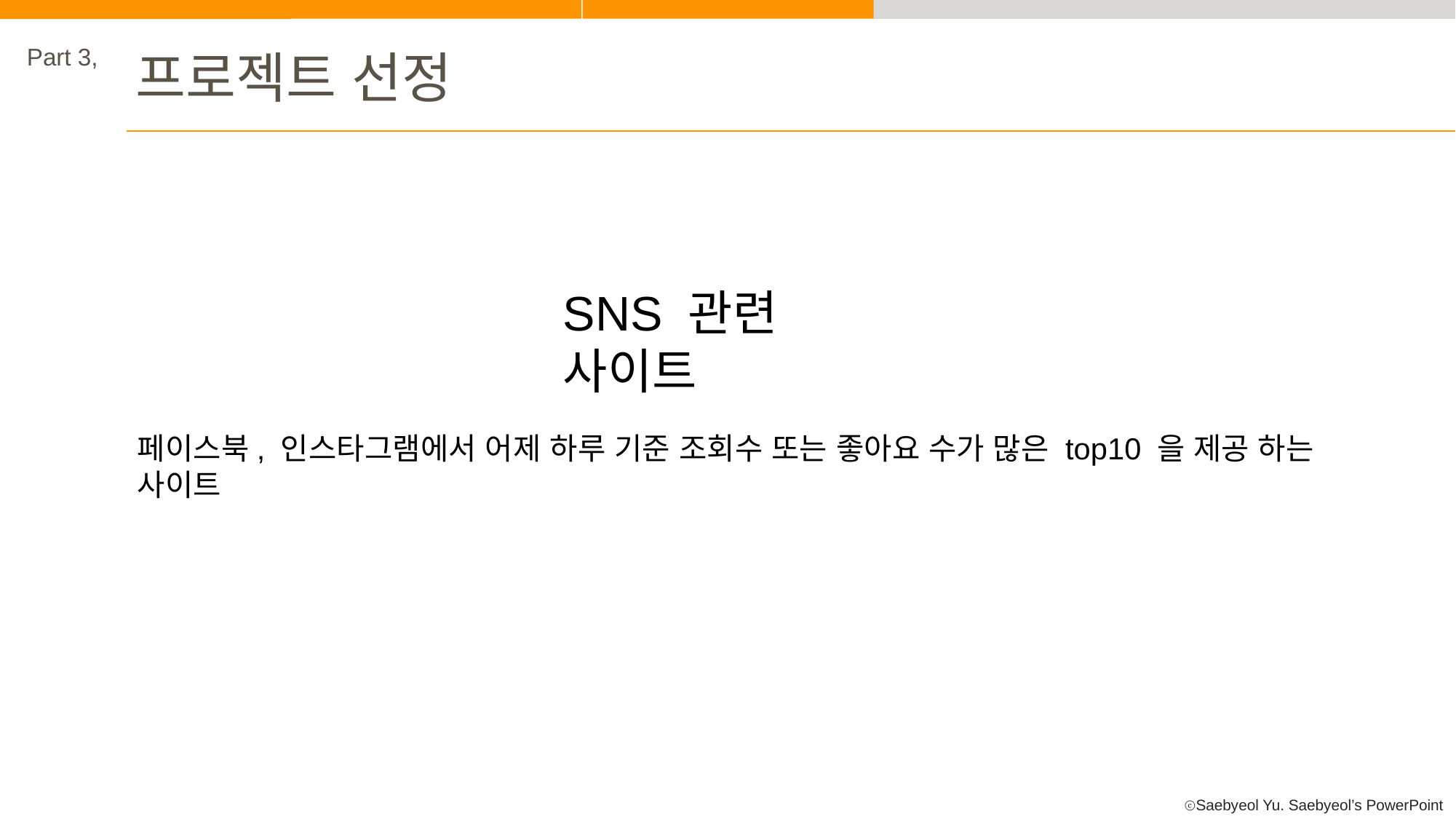

Part 3,
프로젝트 선정
SNS 관련 사이트
페이스북, 인스타그램에서 어제 하루 기준 조회수 또는 좋아요 수가 많은 top10 을 제공 하는 사이트